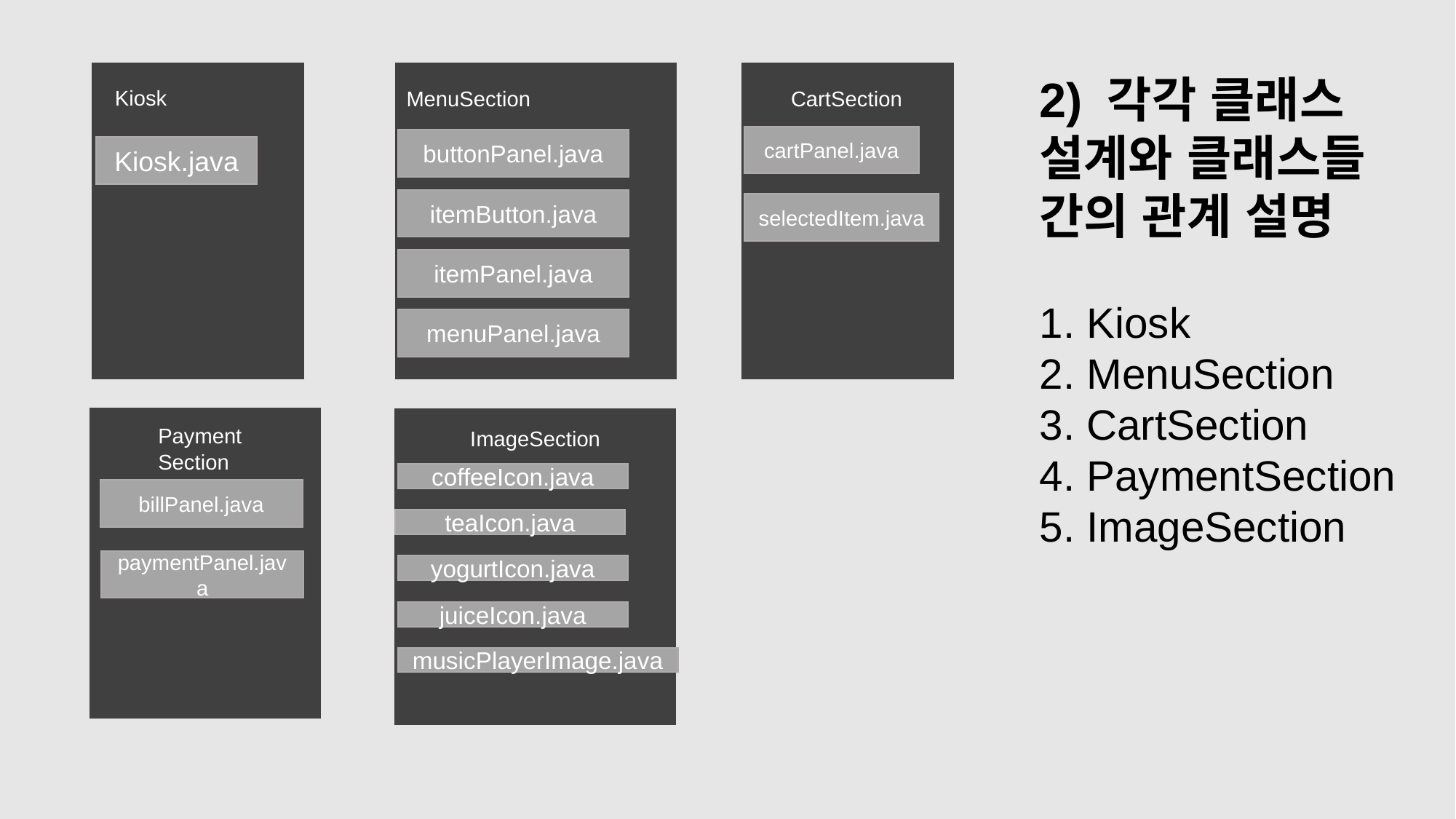

CartSection
cartPanel.java
2) 각각 클래스 설계와 클래스들 간의 관계 설명

Kiosk
Kiosk.java

MenuSection
buttonPanel.java
itemButton.java
itemPanel.java
menuPanel.java
selectedItem.java
1. Kiosk
2. MenuSection
3. CartSection
4. PaymentSection
5. ImageSection

Payment
Section
paymentPanel.java

ImageSection
coffeeIcon.java
teaIcon.java
yogurtIcon.java
juiceIcon.java
musicPlayerImage.java
billPanel.java